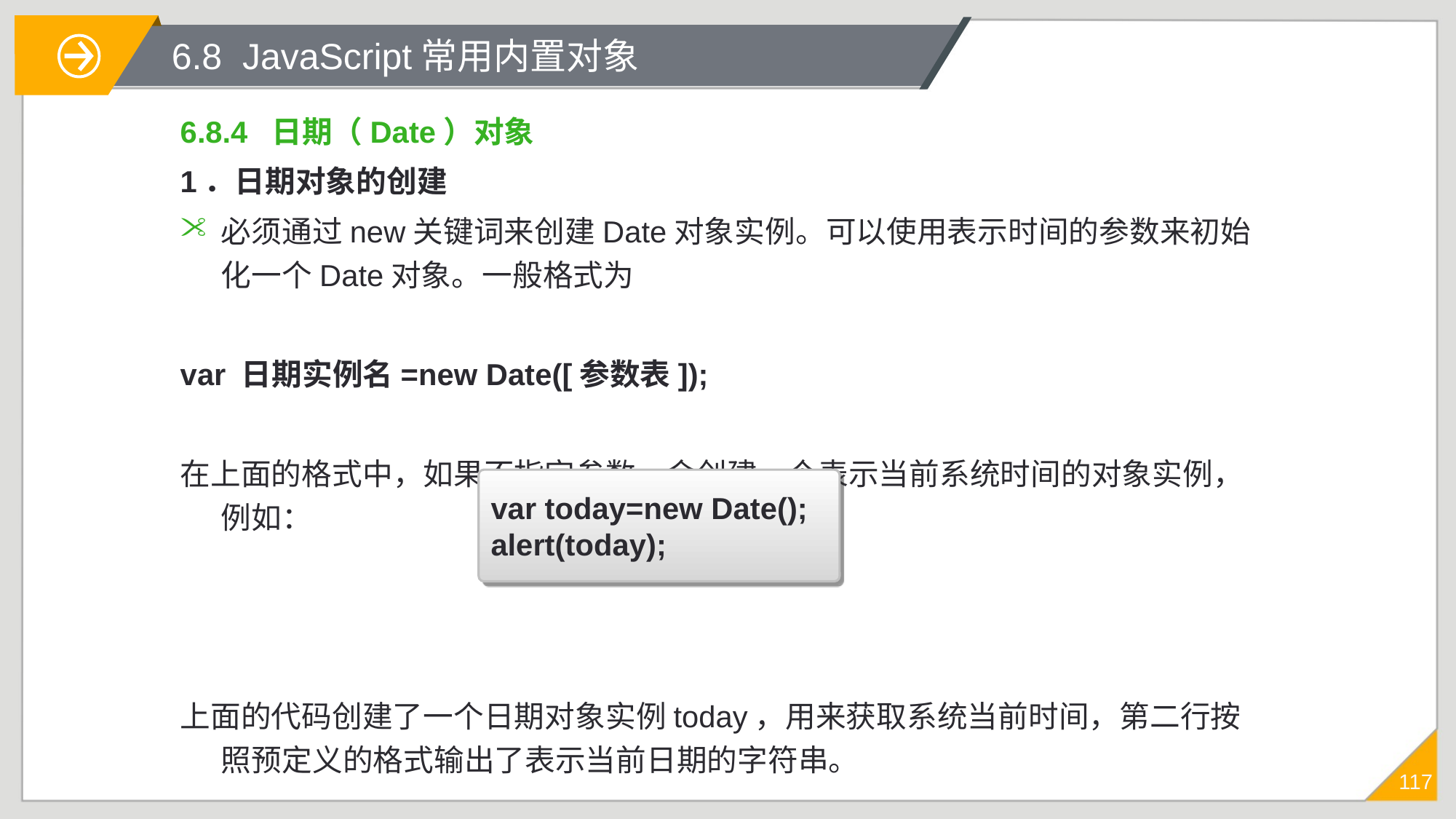

# 6.8  JavaScript常用内置对象
6.8.4  日期（Date）对象
1．日期对象的创建
必须通过new关键词来创建Date对象实例。可以使用表示时间的参数来初始化一个Date对象。一般格式为

var 日期实例名=new Date([参数表]);

在上面的格式中，如果不指定参数，会创建一个表示当前系统时间的对象实例，例如：

上面的代码创建了一个日期对象实例today，用来获取系统当前时间，第二行按照预定义的格式输出了表示当前日期的字符串。
var today=new Date();
alert(today);